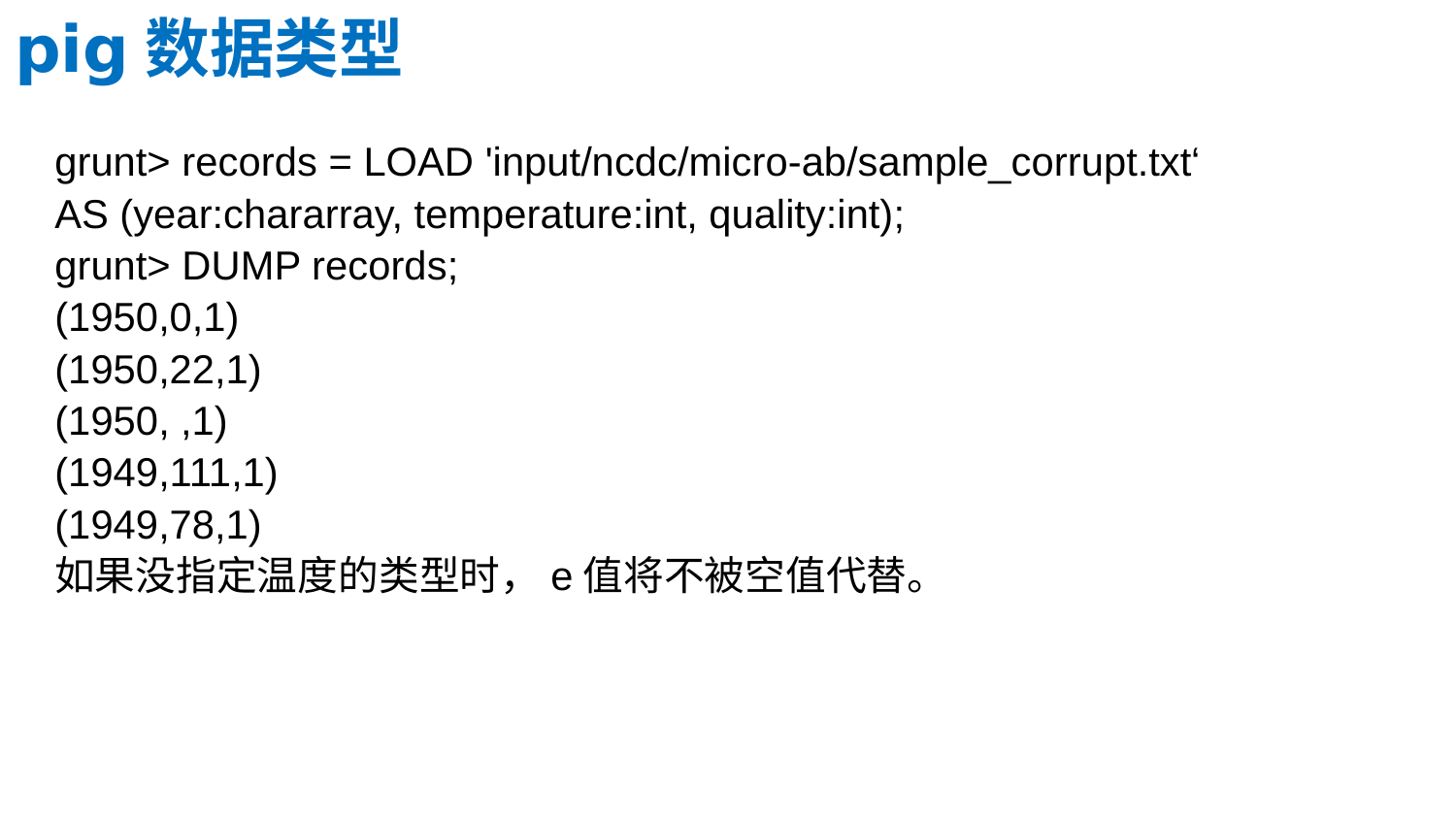

pig数据类型
grunt> records = LOAD 'input/ncdc/micro-ab/sample_corrupt.txt‘
AS (year:chararray, temperature:int, quality:int);
grunt> DUMP records;
(1950,0,1)
(1950,22,1)
(1950, ,1)
(1949,111,1)
(1949,78,1)
如果没指定温度的类型时，e值将不被空值代替。